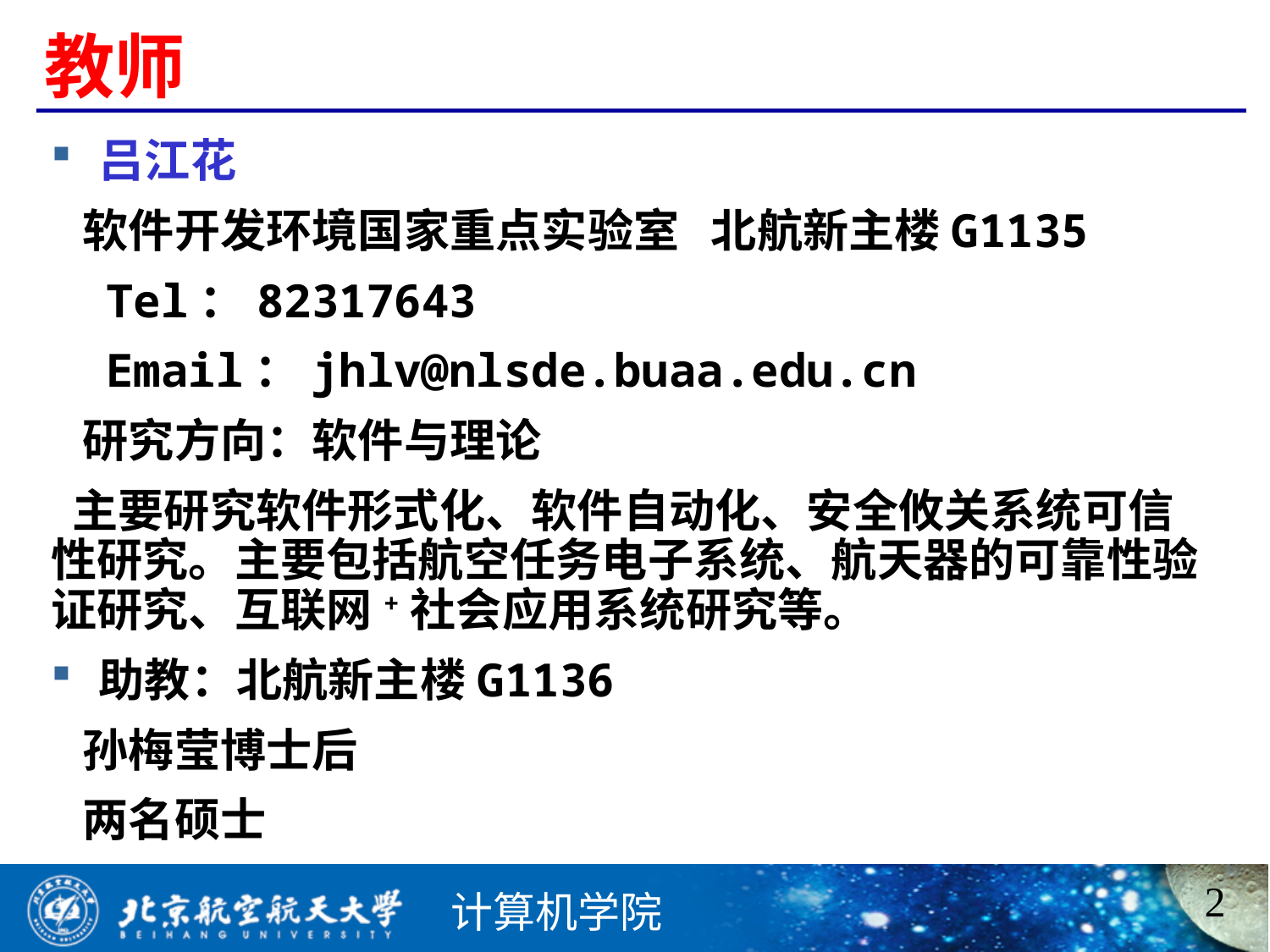

# 教师
吕江花
  软件开发环境国家重点实验室   北航新主楼G1135
  Tel：82317643
  Email：jhlv@nlsde.buaa.edu.cn
  研究方向：软件与理论
 主要研究软件形式化、软件自动化、安全攸关系统可信性研究。主要包括航空任务电子系统、航天器的可靠性验证研究、互联网+社会应用系统研究等。
助教：北航新主楼G1136
  孙梅莹博士后
  两名硕士